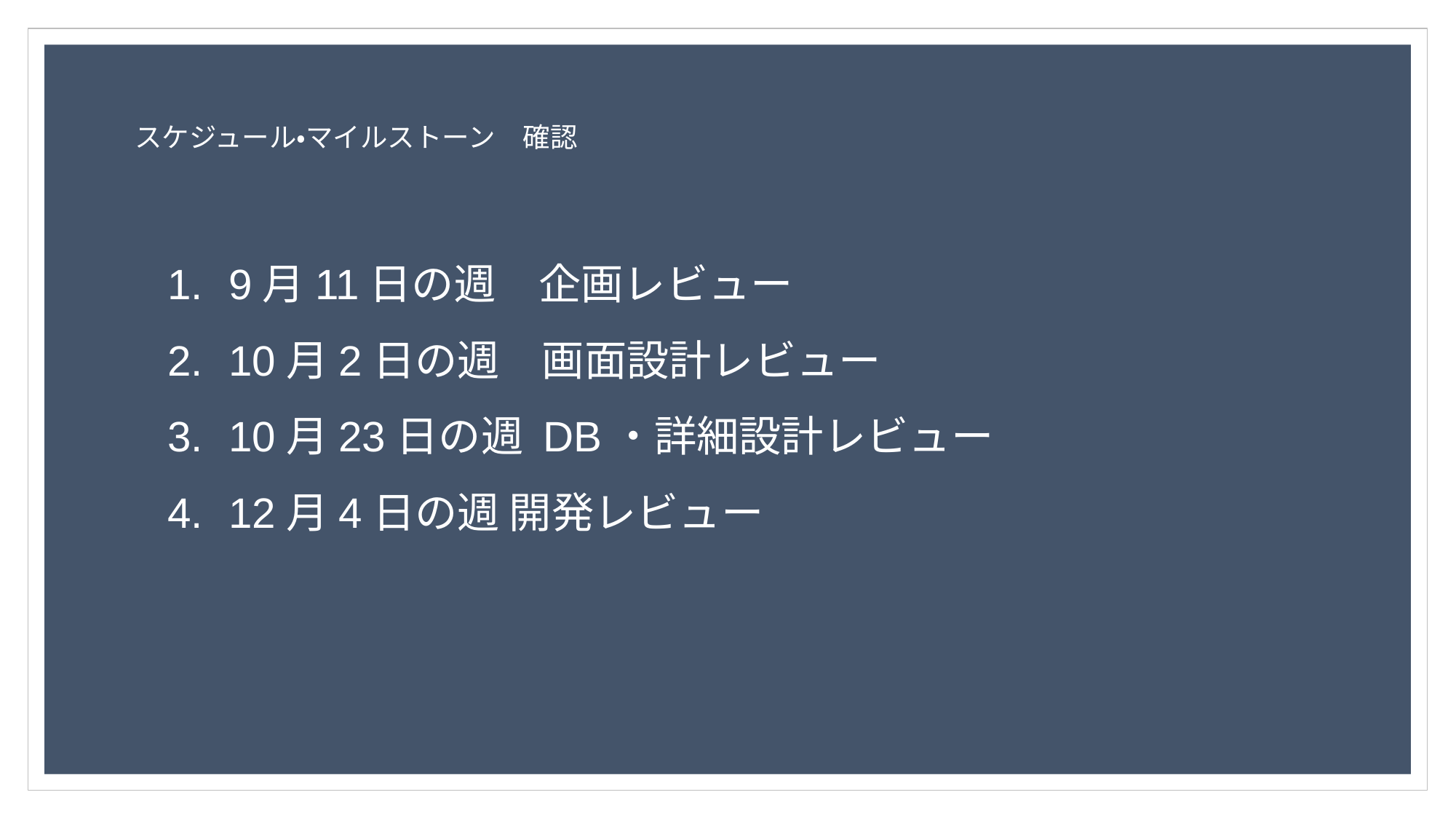

スケジュール・マイルストーン　確認
9⽉11日の週　企画レビュー
10⽉2日の週　画面設計レビュー
10月23日の週 DB・詳細設計レビュー
12月4日の週 開発レビュー